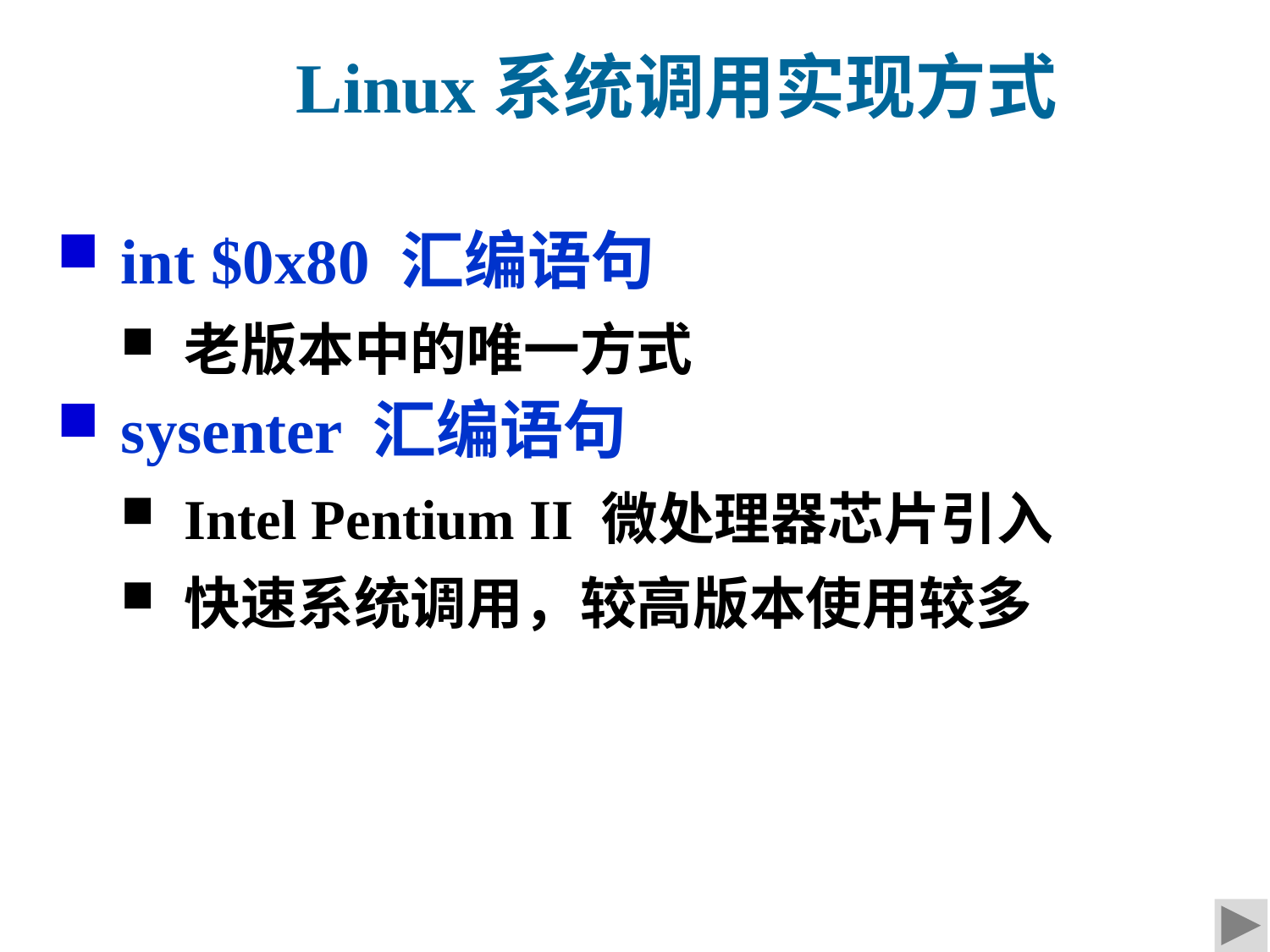

Linux系统调用实现方式
int $0x80 汇编语句
老版本中的唯一方式
sysenter 汇编语句
Intel Pentium II 微处理器芯片引入
快速系统调用，较高版本使用较多